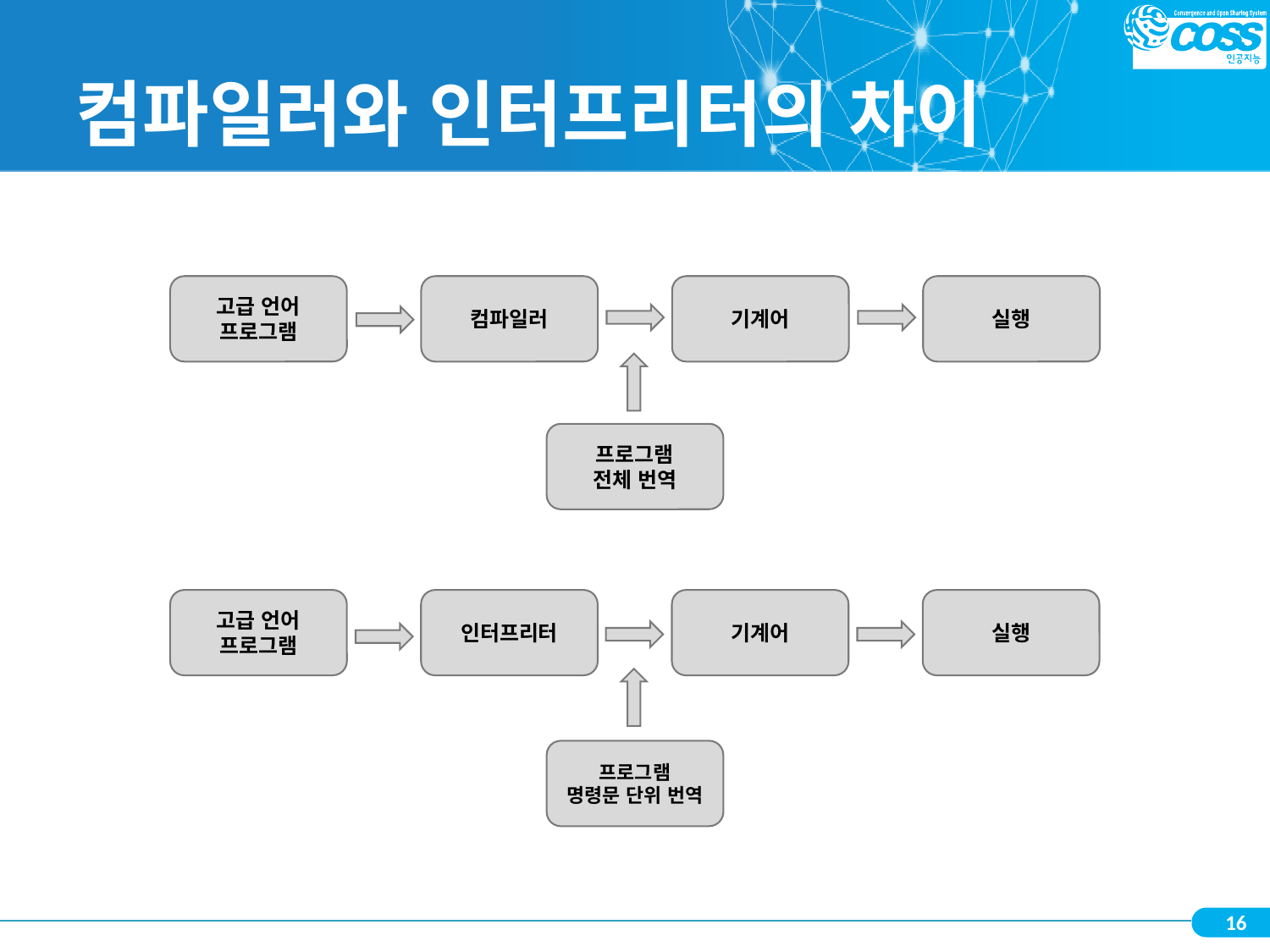

# 컴파일러와 인터프리터의 차이
고급 언어
프로그램
컴파일러
기계어
실행

프로그램
전체 번역
고급 언어
프로그램
인터프리터
기계어
실행

프로그램
명령문 단위 번역